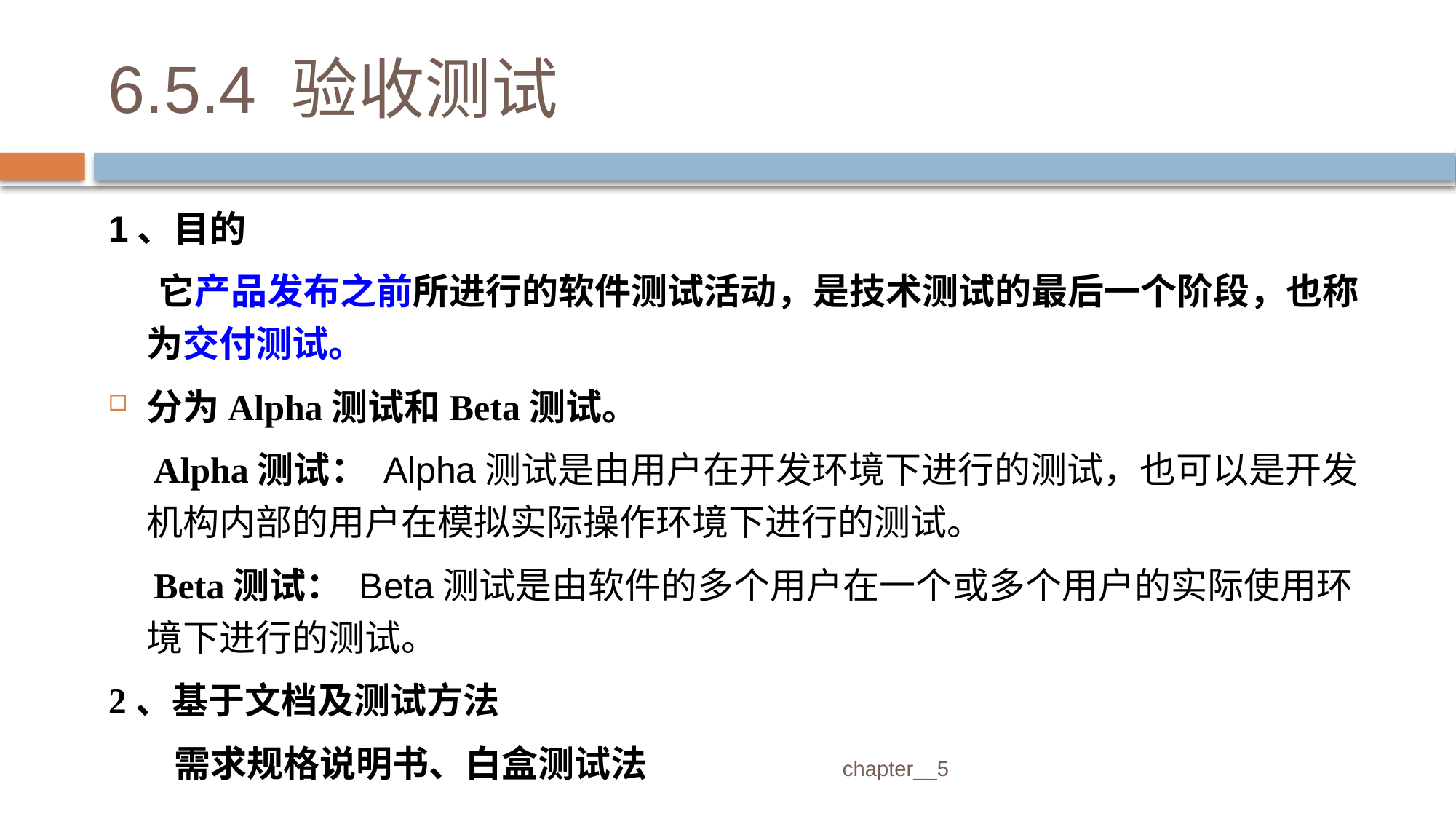

# 6.5.4 验收测试
93
1、目的
     它产品发布之前所进行的软件测试活动，是技术测试的最后一个阶段，也称为交付测试。
分为Alpha测试和Beta测试。
     Alpha测试： Alpha测试是由用户在开发环境下进行的测试，也可以是开发机构内部的用户在模拟实际操作环境下进行的测试。
     Beta测试： Beta测试是由软件的多个用户在一个或多个用户的实际使用环境下进行的测试。
2、基于文档及测试方法
       需求规格说明书、白盒测试法

 chapter__5